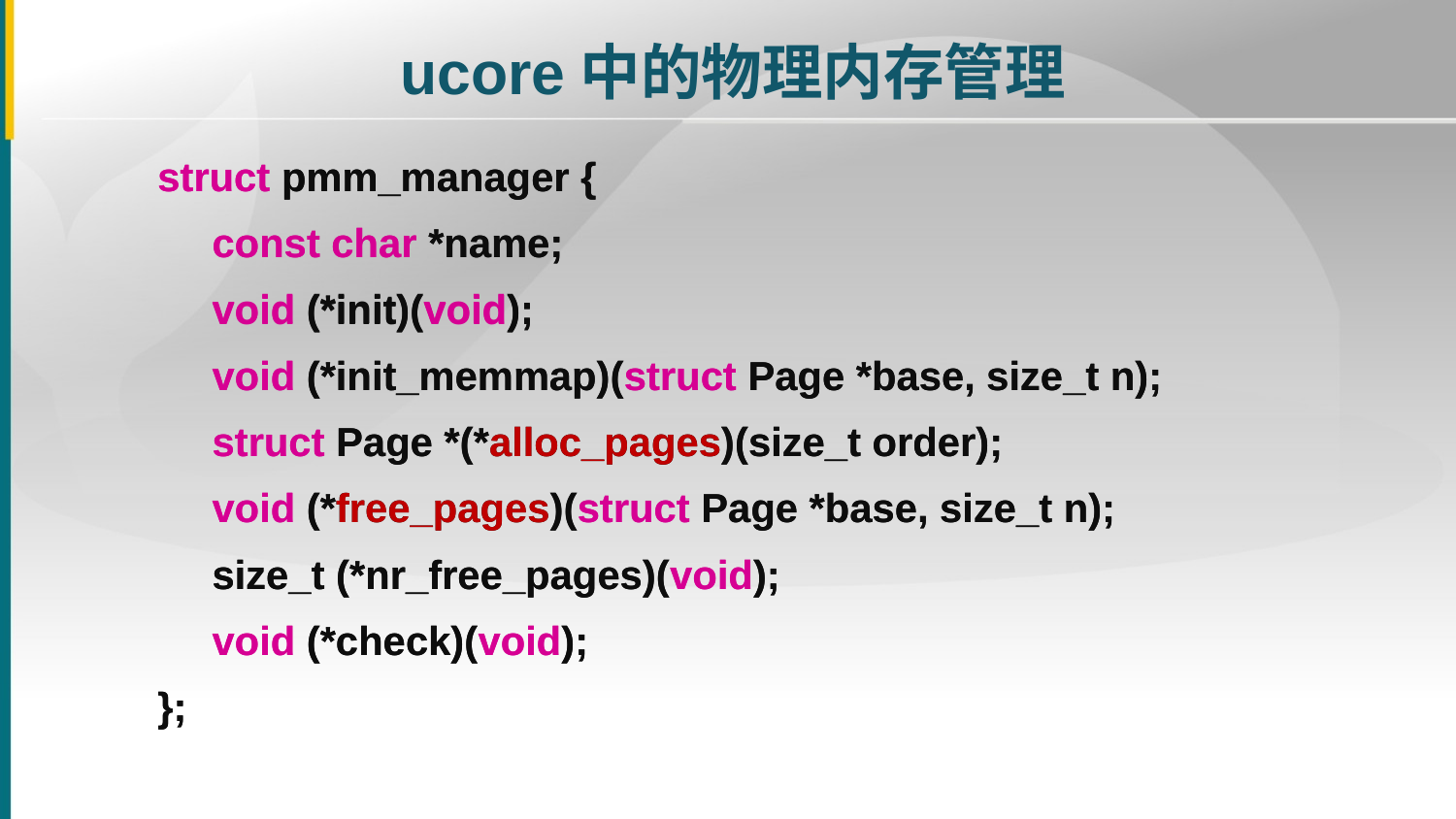

ucore中的物理内存管理
struct pmm_manager {
	const char *name;
	void (*init)(void);
	void (*init_memmap)(struct Page *base, size_t n);
	struct Page *(*alloc_pages)(size_t order);
	void (*free_pages)(struct Page *base, size_t n);
	size_t (*nr_free_pages)(void);
	void (*check)(void);
};
struct pmm_manager {
	const char *name;
	void (*init)(void);
	void (*init_memmap)(struct Page *base, size_t n);
	struct Page *(*alloc_pages)(size_t order);
	void (*free_pages)(struct Page *base, size_t n);
	size_t (*nr_free_pages)(void);
	void (*check)(void);
};